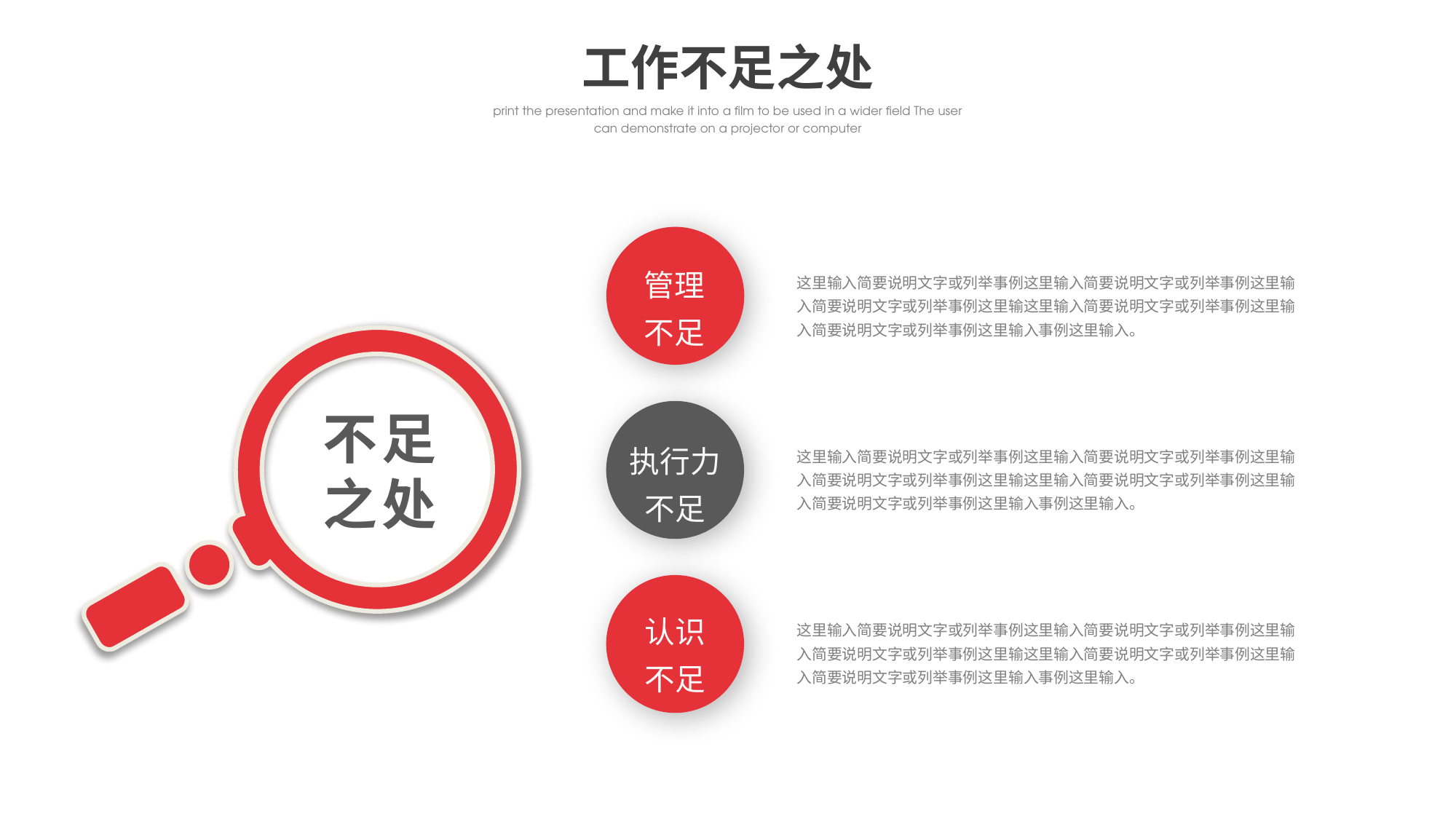

工作不足之处
print the presentation and make it into a film to be used in a wider field The user can demonstrate on a projector or computer

管理
不足
这里输入简要说明文字或列举事例这里输入简要说明文字或列举事例这里输入简要说明文字或列举事例这里输这里输入简要说明文字或列举事例这里输入简要说明文字或列举事例这里输入事例这里输入。

不足
之处

执行力
不足
这里输入简要说明文字或列举事例这里输入简要说明文字或列举事例这里输入简要说明文字或列举事例这里输这里输入简要说明文字或列举事例这里输入简要说明文字或列举事例这里输入事例这里输入。

认识
不足
这里输入简要说明文字或列举事例这里输入简要说明文字或列举事例这里输入简要说明文字或列举事例这里输这里输入简要说明文字或列举事例这里输入简要说明文字或列举事例这里输入事例这里输入。